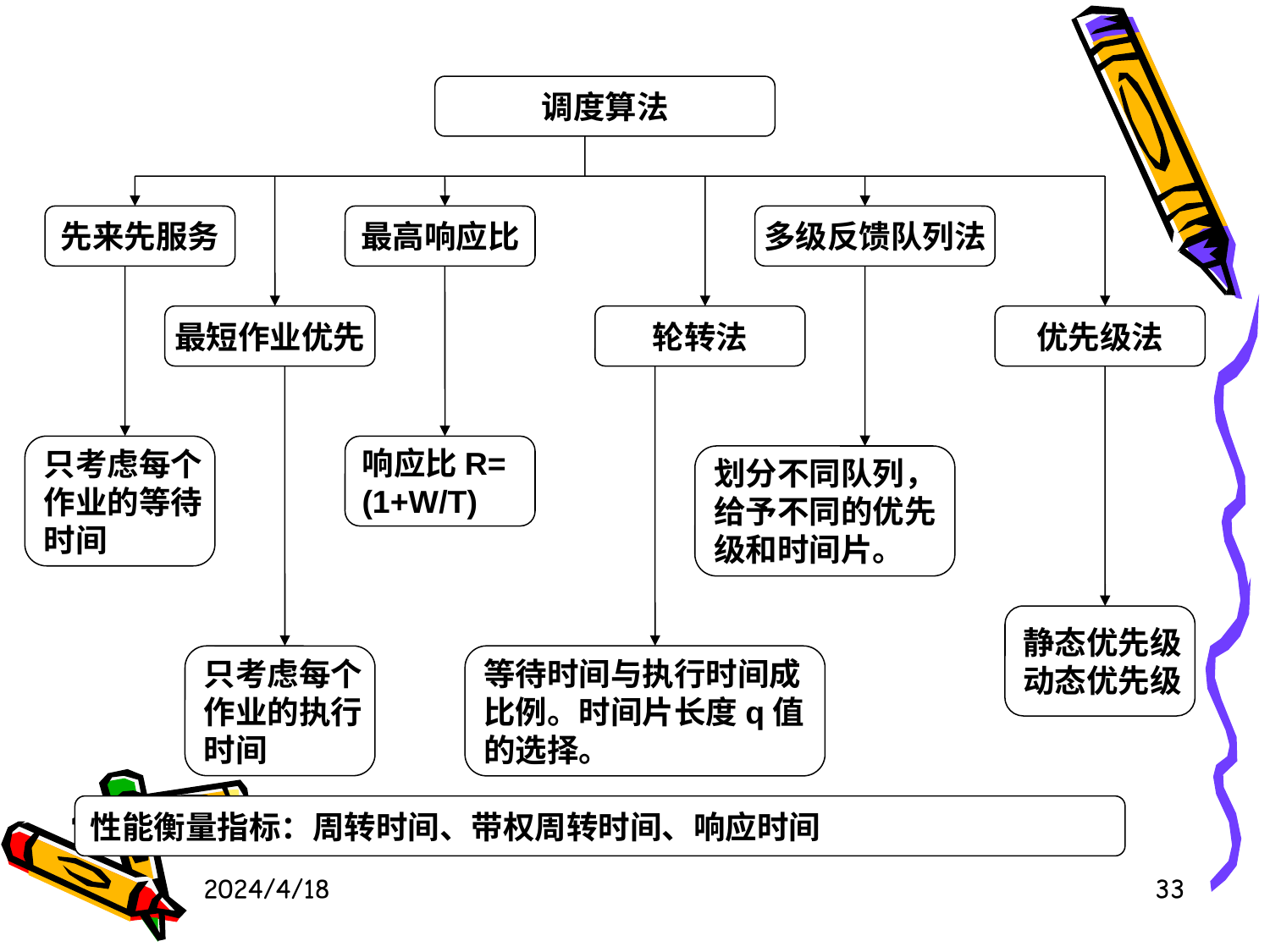

调度算法

先来先服务
最高响应比
多级反馈队列法

最短作业优先
轮转法
优先级法

只考虑每个
作业的等待
时间
响应比R=
(1+W/T)
划分不同队列，
给予不同的优先
级和时间片。
静态优先级
动态优先级
只考虑每个
作业的执行
时间
等待时间与执行时间成
比例。时间片长度q值
的选择。
性能衡量指标：周转时间、带权周转时间、响应时间
2024/4/18
33